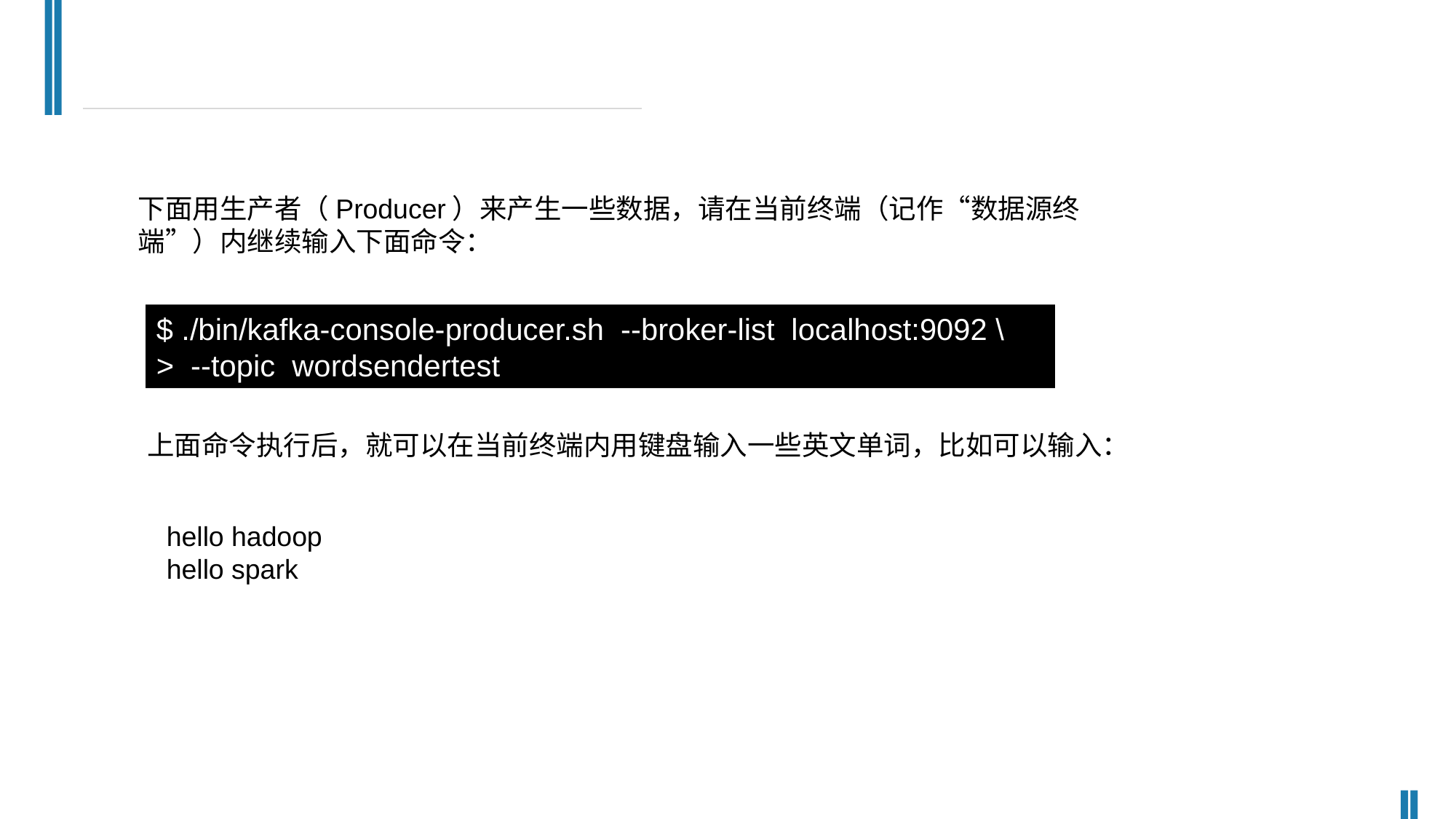

下面用生产者（Producer）来产生一些数据，请在当前终端（记作“数据源终端”）内继续输入下面命令：

$ ./bin/kafka-console-producer.sh  --broker-list  localhost:9092 \
>  --topic  wordsendertest
上面命令执行后，就可以在当前终端内用键盘输入一些英文单词，比如可以输入：
hello hadoop
hello spark